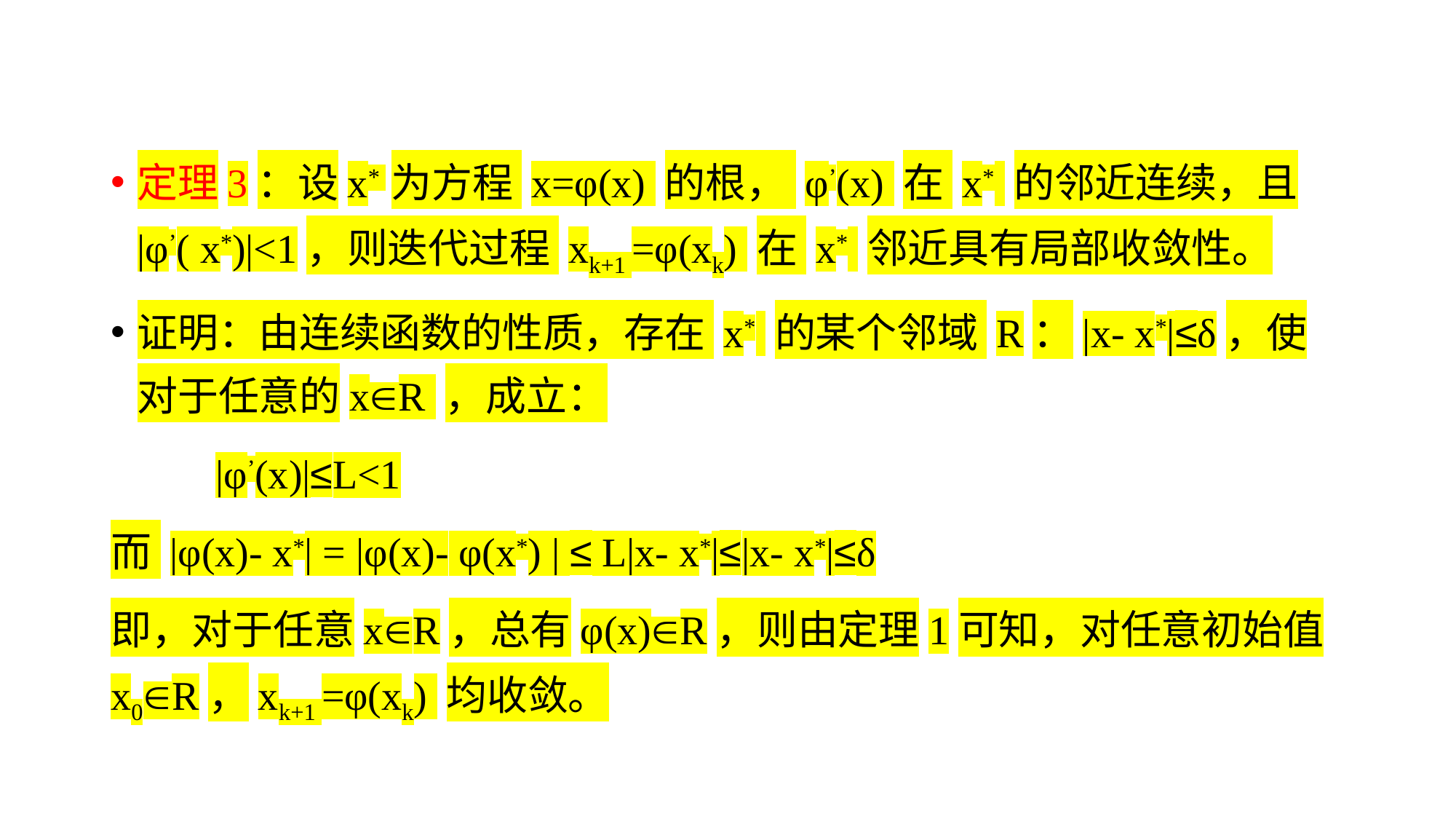

#
定理3：设x* 为方程 x=φ(x) 的根， φ’(x) 在 x* 的邻近连续，且
|φ’( x*)|<1，则迭代过程 xk+1 =φ(xk) 在 x* 邻近具有局部收敛性。
证明：由连续函数的性质，存在 x* 的某个邻域 R：|x- x*|≤δ，使对于任意的x∈R ，成立：
	|φ’(x)|≤L<1
而 |φ(x)- x*| = |φ(x)- φ(x*) | ≤ L|x- x*|≤|x- x*|≤δ
即，对于任意x∈R，总有φ(x)∈R，则由定理1可知，对任意初始值x0∈R，xk+1 =φ(xk) 均收敛。